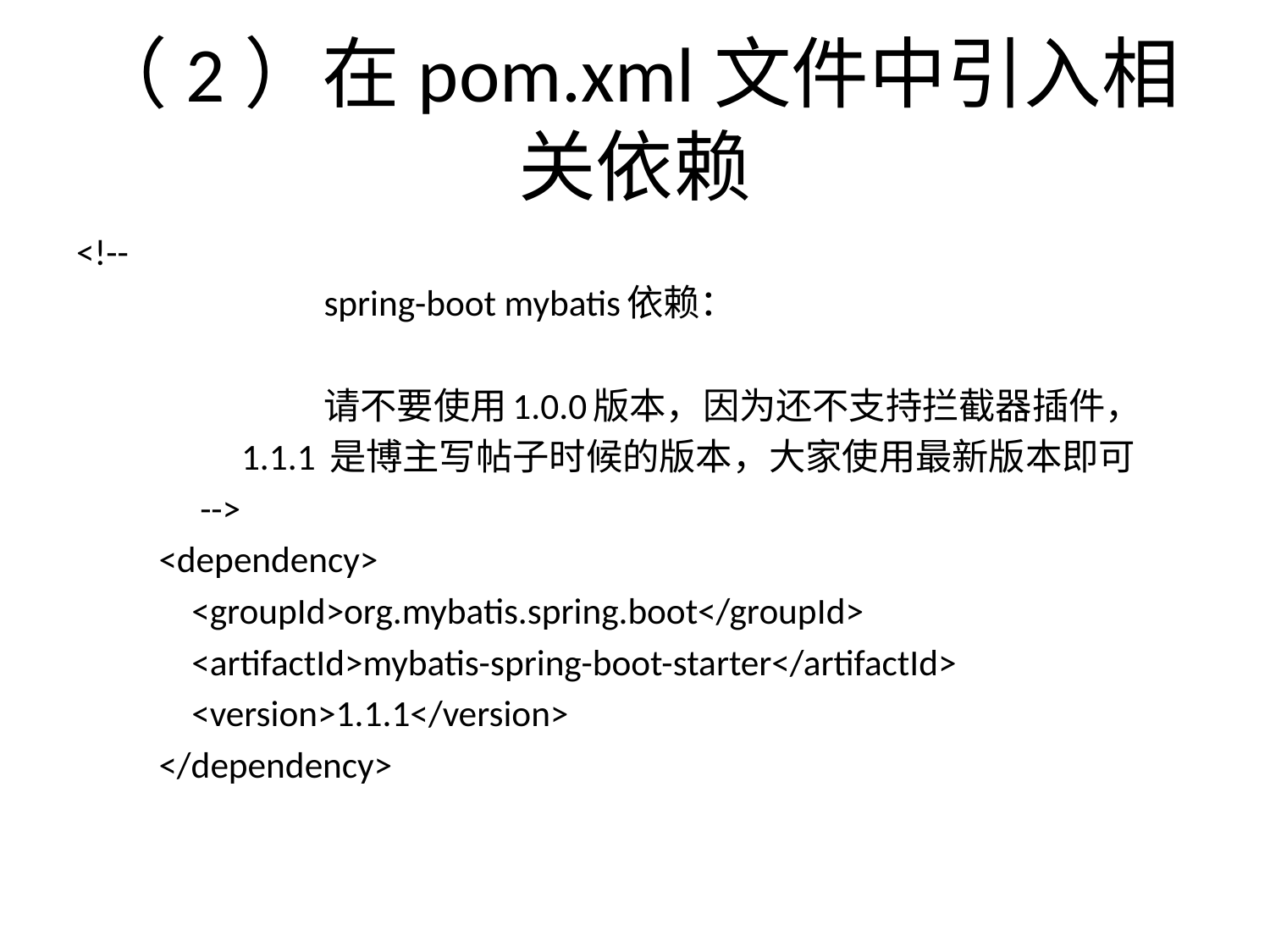

# （2）在pom.xml文件中引入相关依赖
<!--
			spring-boot mybatis依赖：

			请不要使用1.0.0版本，因为还不支持拦截器插件，
	    	1.1.1 是博主写帖子时候的版本，大家使用最新版本即可
	     -->
	<dependency>
	    <groupId>org.mybatis.spring.boot</groupId>
	    <artifactId>mybatis-spring-boot-starter</artifactId>
	    <version>1.1.1</version>
	</dependency>